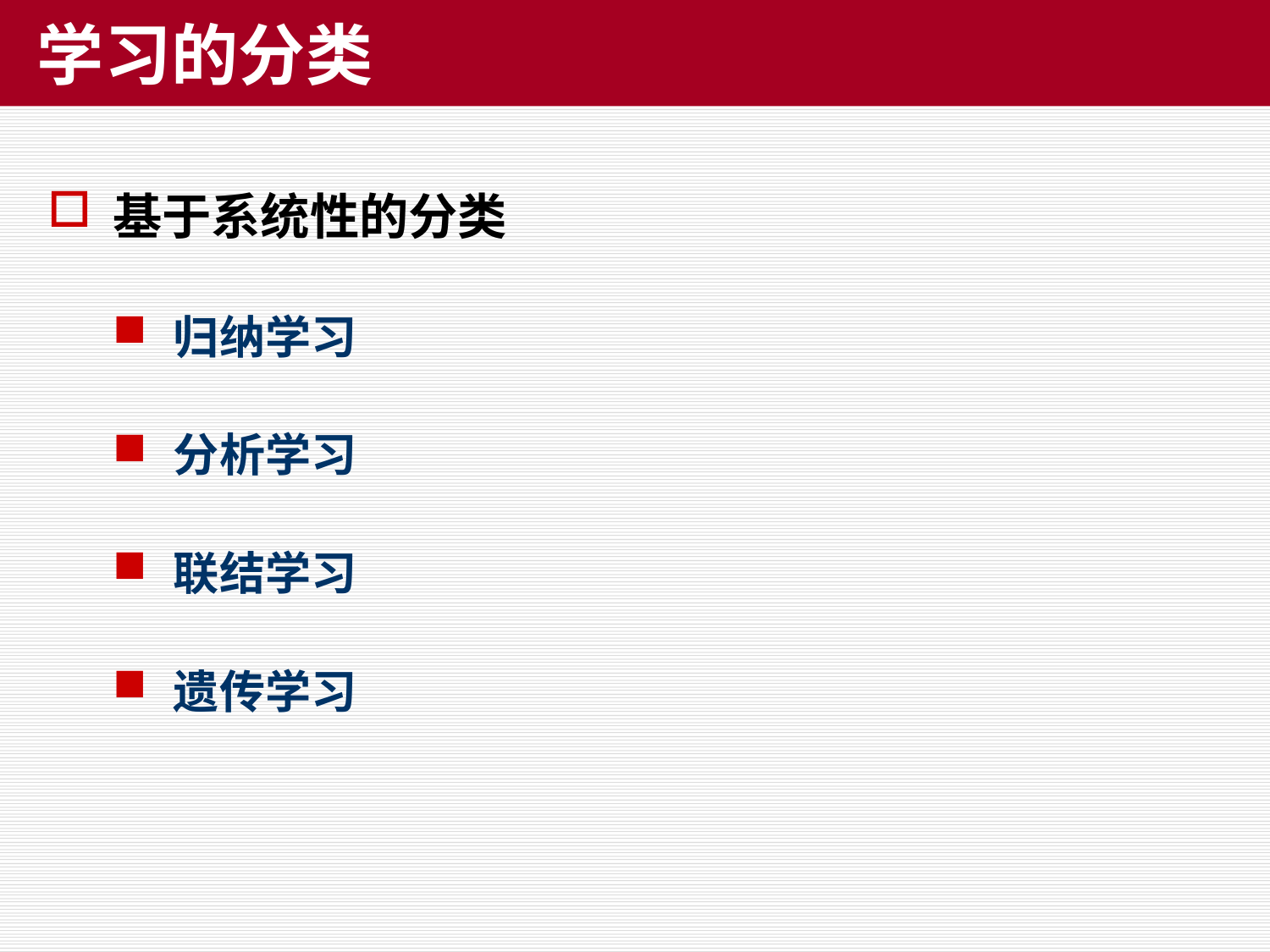

# 学习的分类
基于系统性的分类
归纳学习
分析学习
联结学习
遗传学习